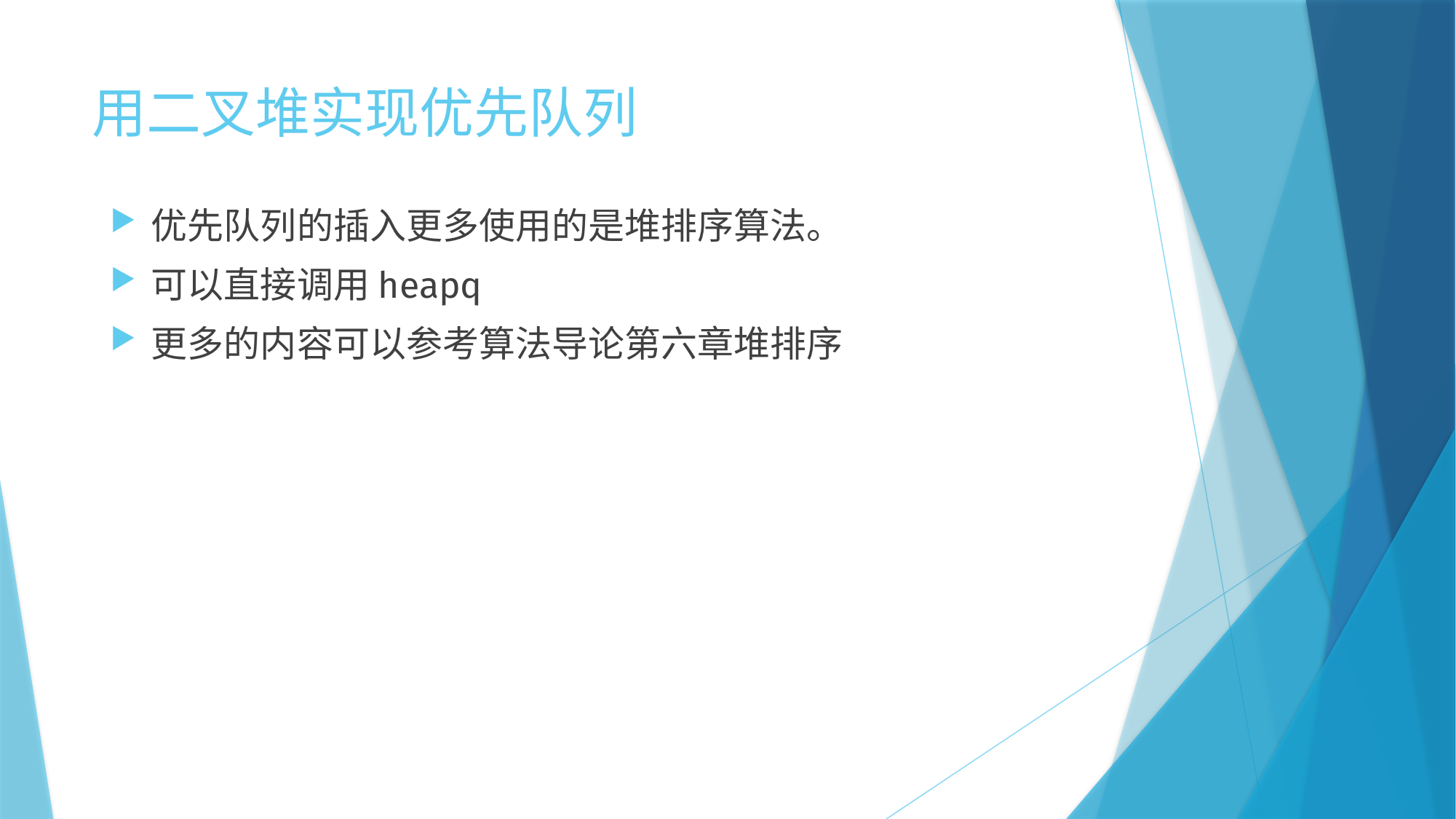

# 用二叉堆实现优先队列
优先队列的插入更多使用的是堆排序算法。
可以直接调用heapq
更多的内容可以参考算法导论第六章堆排序